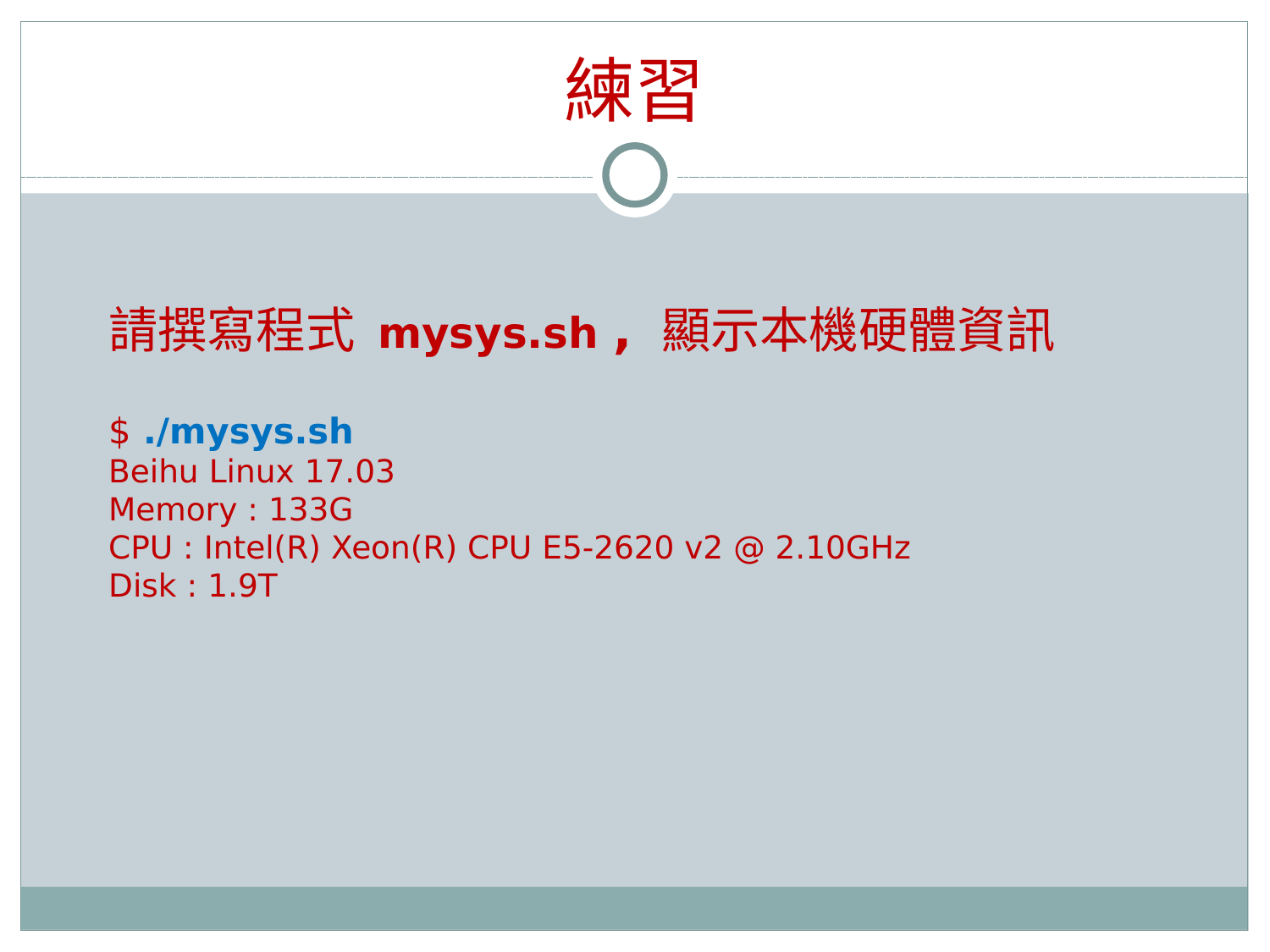

# 練習
請撰寫程式 mysys.sh , 顯示本機硬體資訊

$ ./mysys.sh
Beihu Linux 17.03
Memory : 133G
CPU : Intel(R) Xeon(R) CPU E5-2620 v2 @ 2.10GHz
Disk : 1.9T